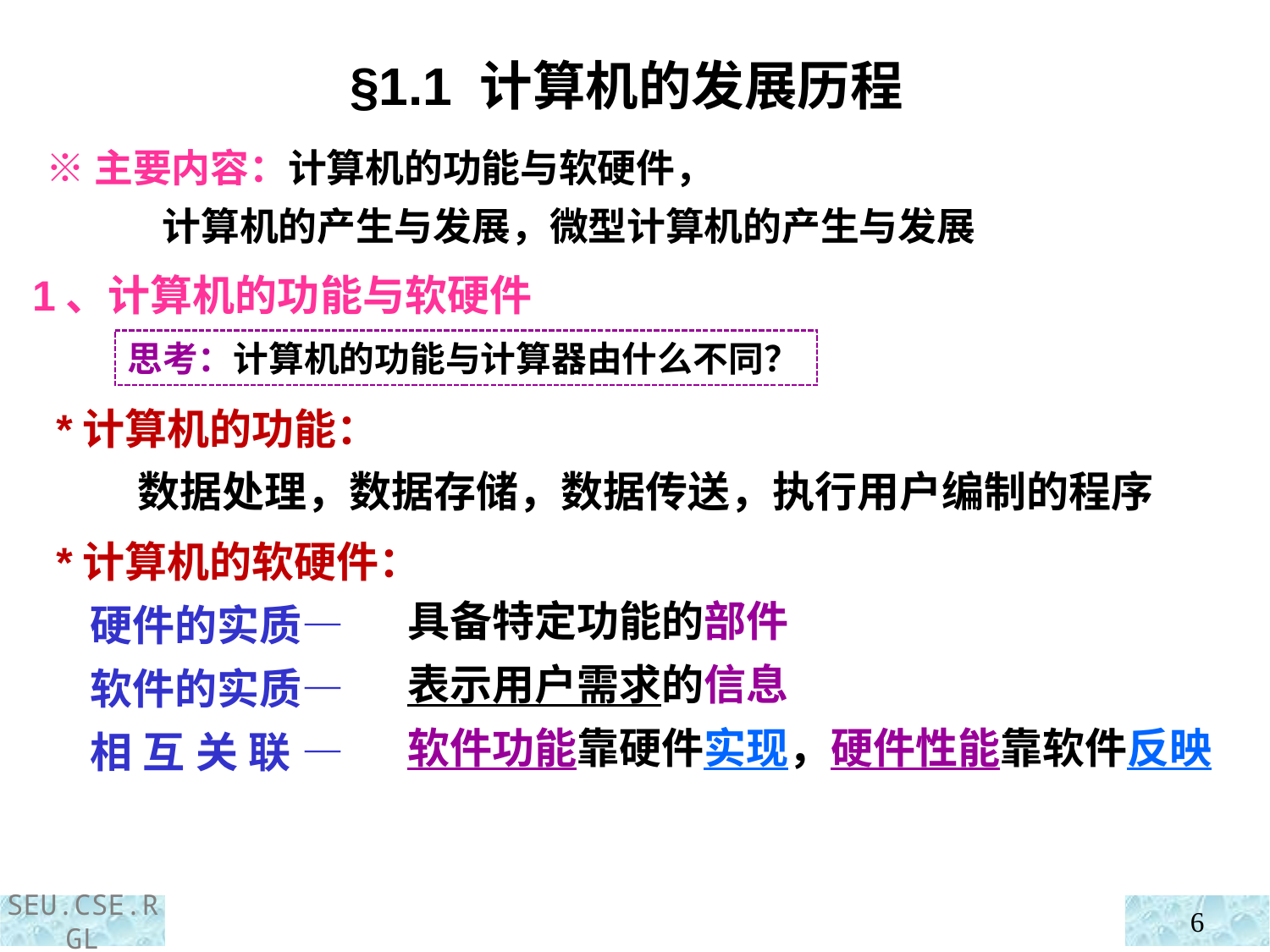

§1.1 计算机的发展历程
 ※主要内容：计算机的功能与软硬件，
             计算机的产生与发展，微型计算机的产生与发展
1、计算机的功能与软硬件

  *计算机的功能：

  *计算机的软硬件：
     硬件的实质—
     软件的实质—
     相互关联—
思考：计算机的功能与计算器由什么不同？
数据处理，数据存储，数据传送，执行用户编制的程序
具备特定功能的部件
表示用户需求的信息
软件功能靠硬件实现，硬件性能靠软件反映
6